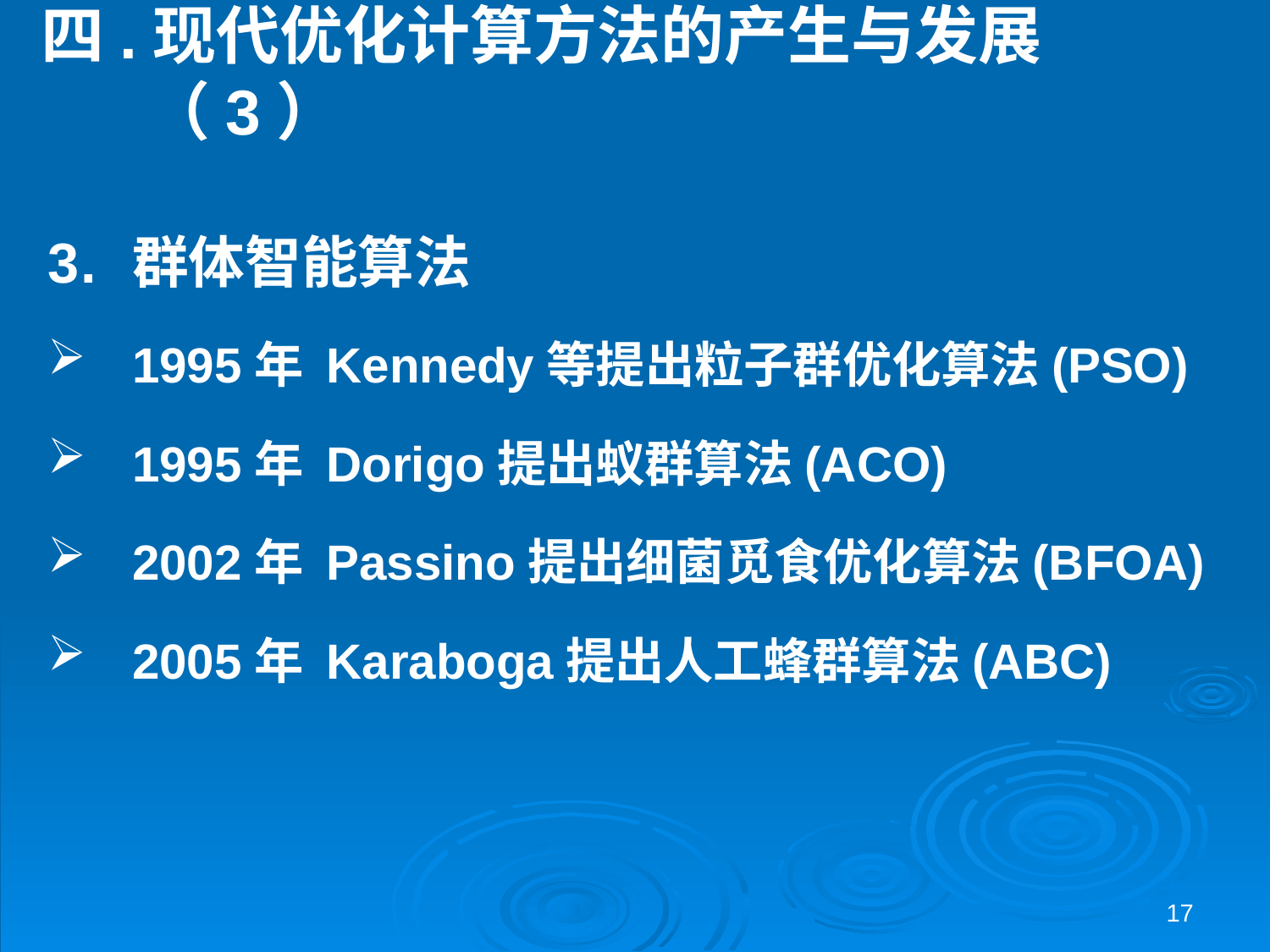

# 四.现代优化计算方法的产生与发展（3）
群体智能算法
1995年 Kennedy等提出粒子群优化算法(PSO)
1995年 Dorigo提出蚁群算法(ACO)
2002年 Passino提出细菌觅食优化算法(BFOA)
2005年 Karaboga提出人工蜂群算法(ABC)
17